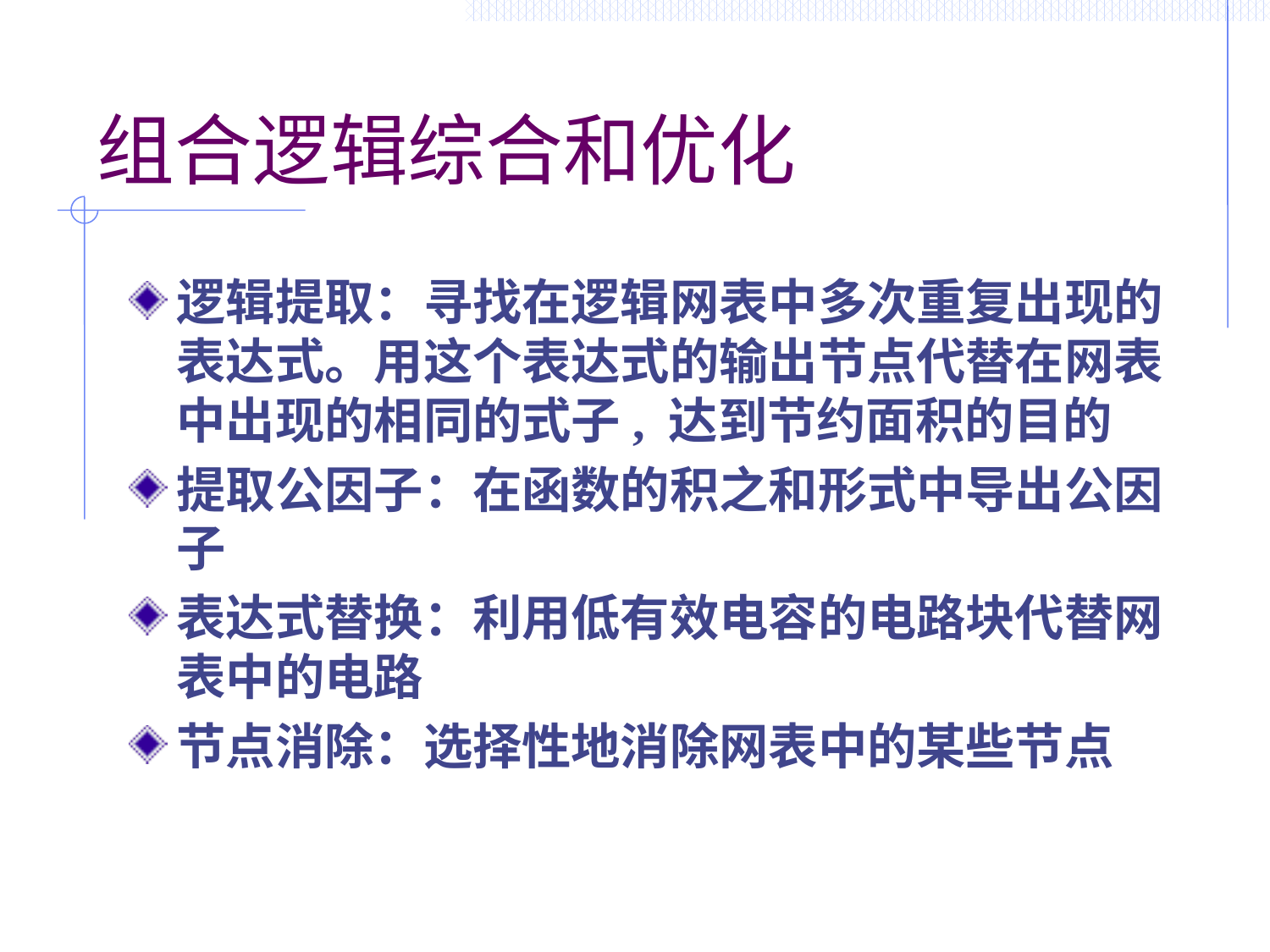

# 组合逻辑综合和优化
逻辑提取：寻找在逻辑网表中多次重复出现的表达式。用这个表达式的输出节点代替在网表中出现的相同的式子, 达到节约面积的目的
提取公因子：在函数的积之和形式中导出公因子
表达式替换：利用低有效电容的电路块代替网表中的电路
节点消除：选择性地消除网表中的某些节点